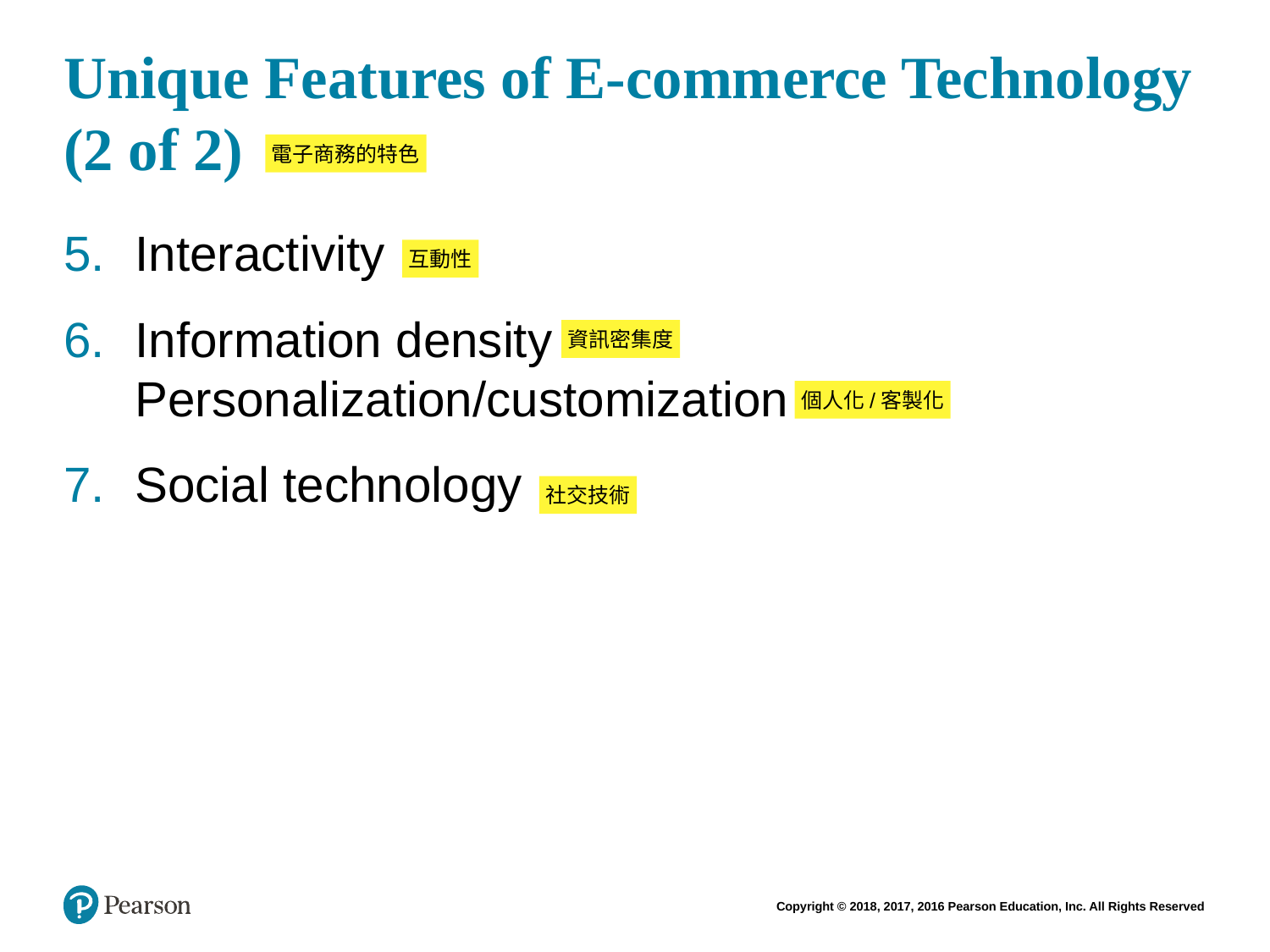

# Unique Features of E-commerce Technology (2 of 2)
電子商務的特色
Interactivity
Information density Personalization/customization
Social technology
互動性
資訊密集度
個人化/客製化
社交技術